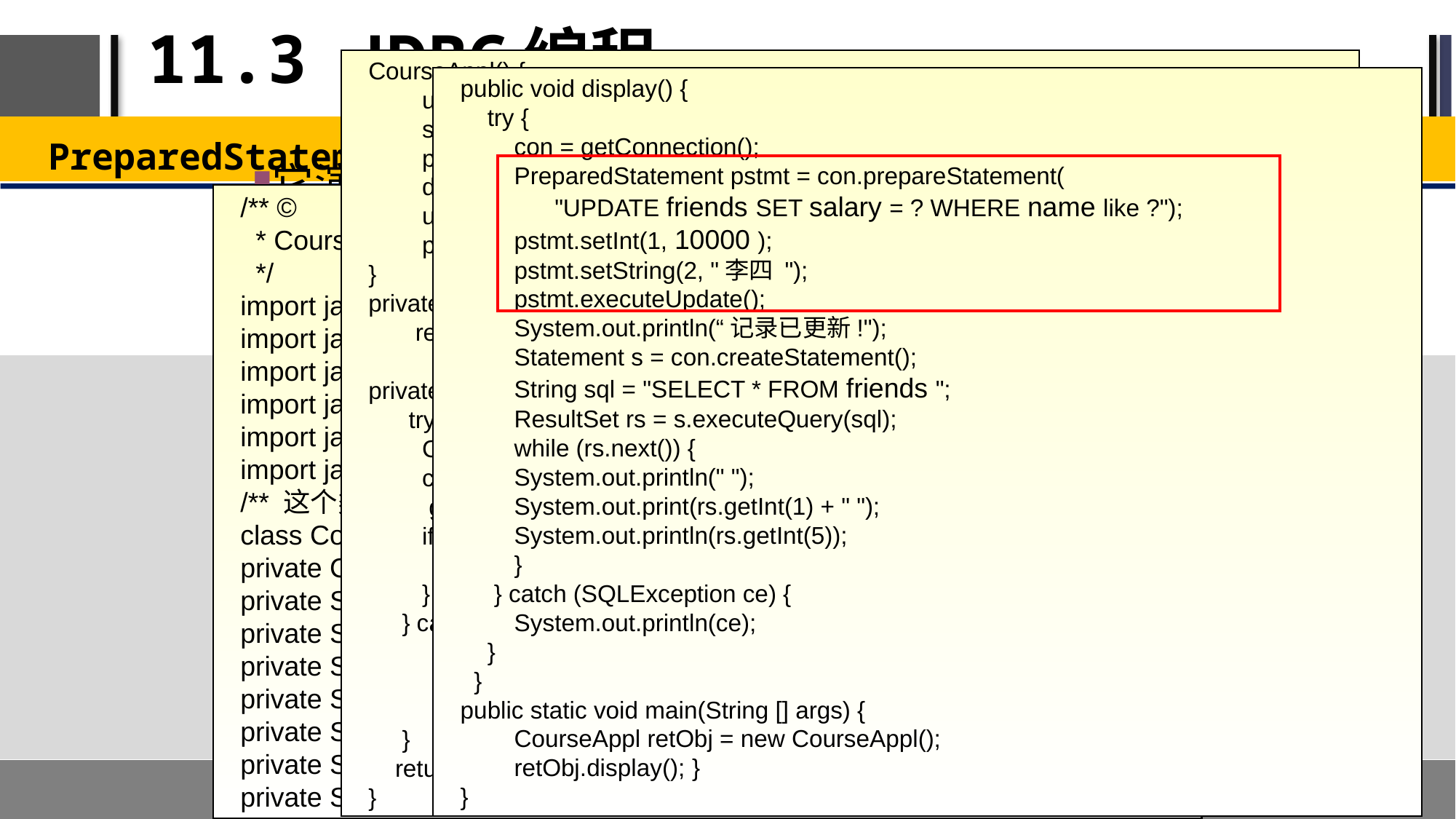

# 11.3 JDBC编程
CourseAppl() {
        url = "jdbc:microsoft:sqlserver://";
        serverName = “localhost";
        portNumber = "1433";
        databaseName = “test";
        userName = “sa";
        password = “sa";
}
private String getConnectionUrl() {
       return url + serverName + ":" + portNumber
          + ";databaseName =" + databaseName + ";"; }
private java.sql.Connection getConnection() {
      try {
        Class.forName("com.microsoft.jdbc.sqlserver.SQLServerDriver");
        con = DriverManager.getConnection(
         getConnectionUrl(), userName, password);
        if (con != null) {
           System.out.println("连接成功!");
        }
     } catch (Exception e) {
           e.printStackTrace();
           System.out.println("getConnection() 内的错误跟踪:"
               + e.getMessage());
     }
    return con;
}
public void display() {
    try {
        con = getConnection();
        PreparedStatement pstmt = con.prepareStatement(
              "UPDATE friends SET salary = ? WHERE name like ?");
        pstmt.setInt(1, 10000 );
        pstmt.setString(2, "李四 ");
        pstmt.executeUpdate();
        System.out.println(“记录已更新!");
        Statement s = con.createStatement();
        String sql = "SELECT * FROM friends ";
        ResultSet rs = s.executeQuery(sql);
        while (rs.next()) {
        System.out.println(" ");
        System.out.print(rs.getInt(1) + " ");
        System.out.println(rs.getInt(5));
        }
     } catch (SQLException ce) {
        System.out.println(ce);
    }
  }
public static void main(String [] args) {
        CourseAppl retObj = new CourseAppl();
        retObj.display(); }
}

PreparedStatement接口
它演示了PreparedStatement 的用法

/** ©
  * CourseAppl
  */
import java.sql.SQLException;
import java.sql.Connection;
import java.sql.DriverManager;
import java.sql.Statement;
import java.sql.ResultSet;
import java.sql.PreparedStatement;
/** 这个类演示 SQL 中 PreparedStatement 的用法*/
class CourseAppl {
private Connection con;
private String url;
private String serverName;
private String portNumber;
private String databaseName;
private String userName;
private String password;
private String sql;

演示：示例 5